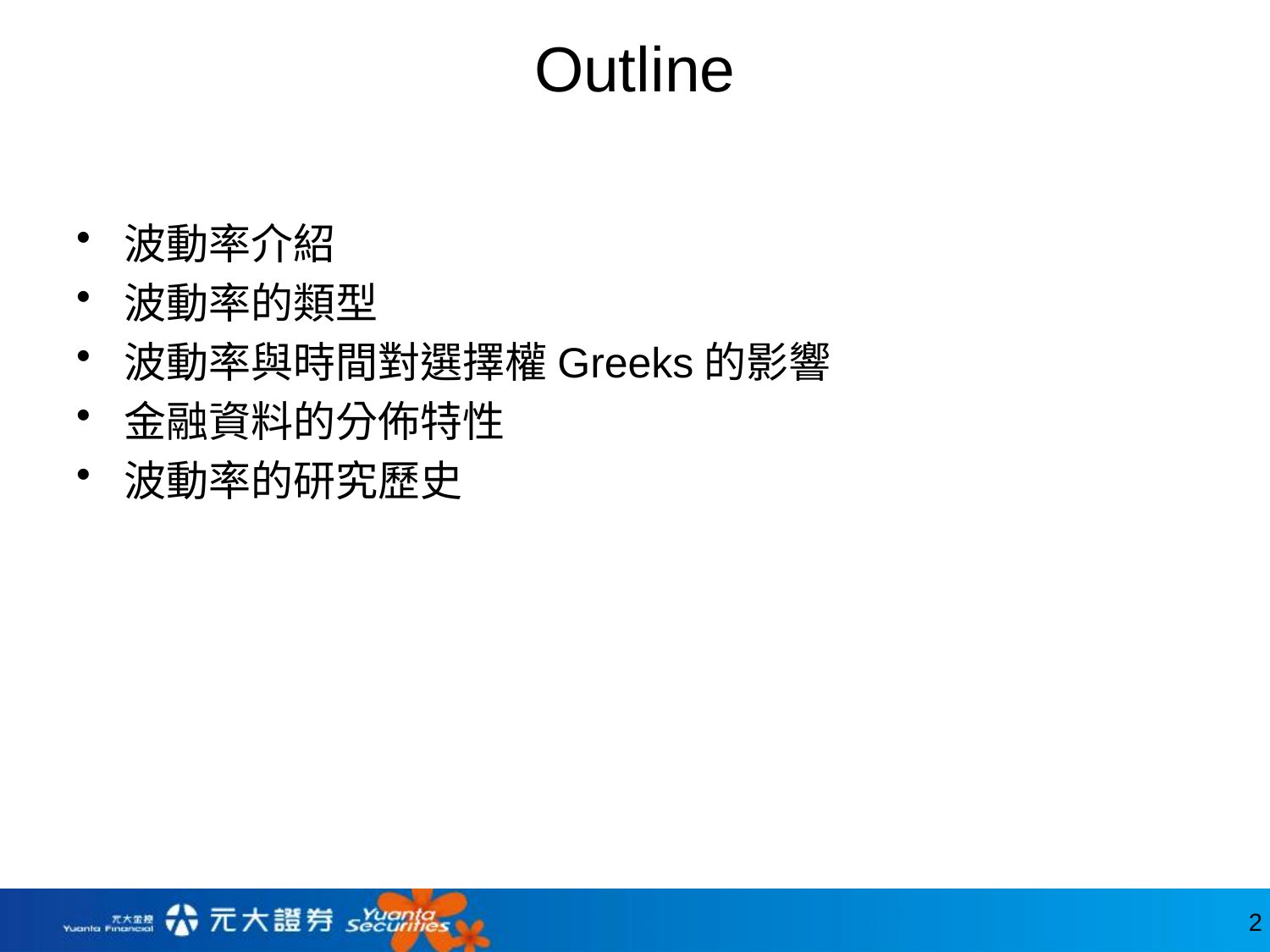

# Outline

波動率介紹
波動率的類型
波動率與時間對選擇權Greeks的影響
金融資料的分佈特性
波動率的研究歷史

2